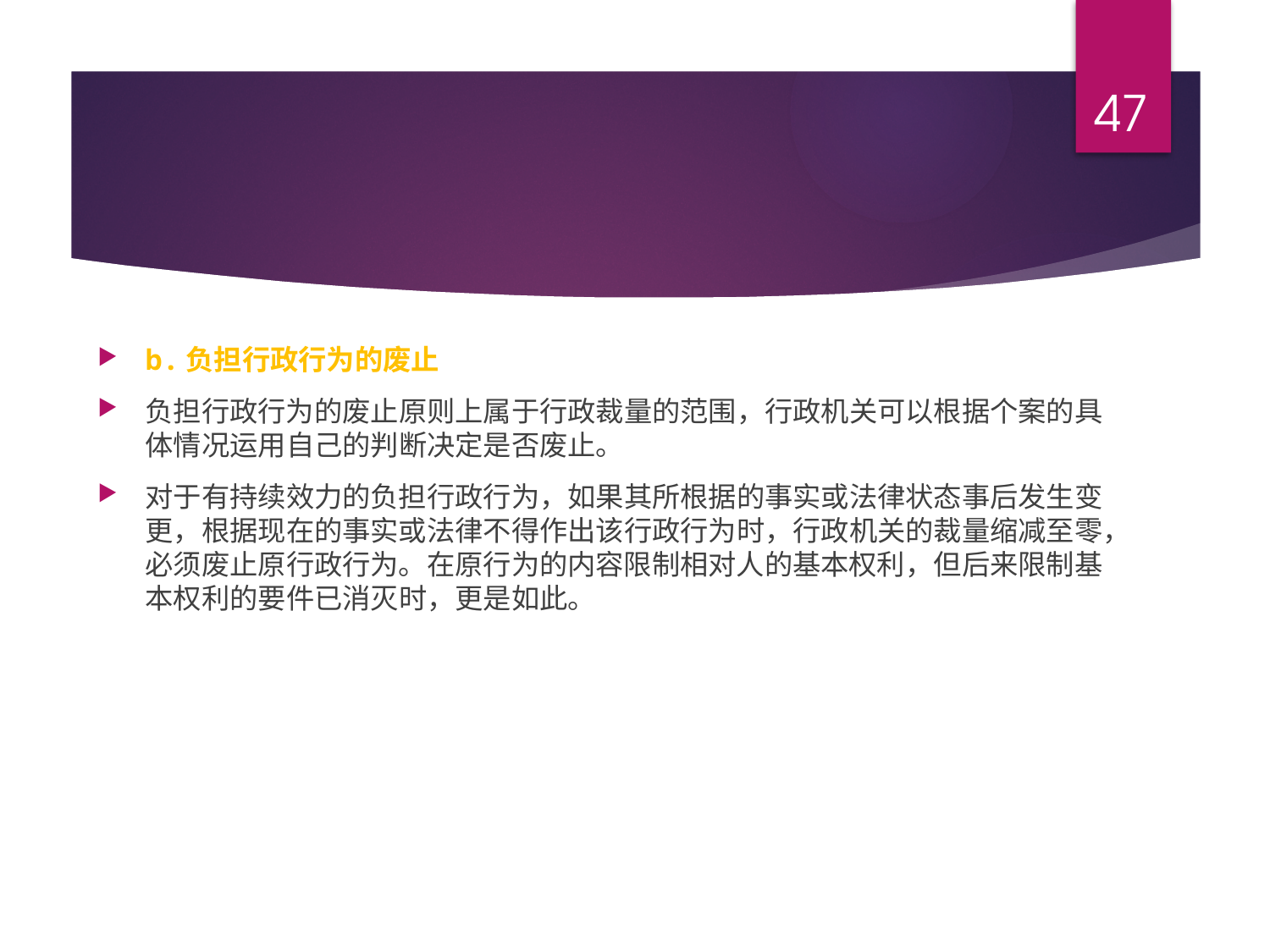

47
#
b.负担行政行为的废止
负担行政行为的废止原则上属于行政裁量的范围，行政机关可以根据个案的具体情况运用自己的判断决定是否废止。
对于有持续效力的负担行政行为，如果其所根据的事实或法律状态事后发生变更，根据现在的事实或法律不得作出该行政行为时，行政机关的裁量缩减至零，必须废止原行政行为。在原行为的内容限制相对人的基本权利，但后来限制基本权利的要件已消灭时，更是如此。